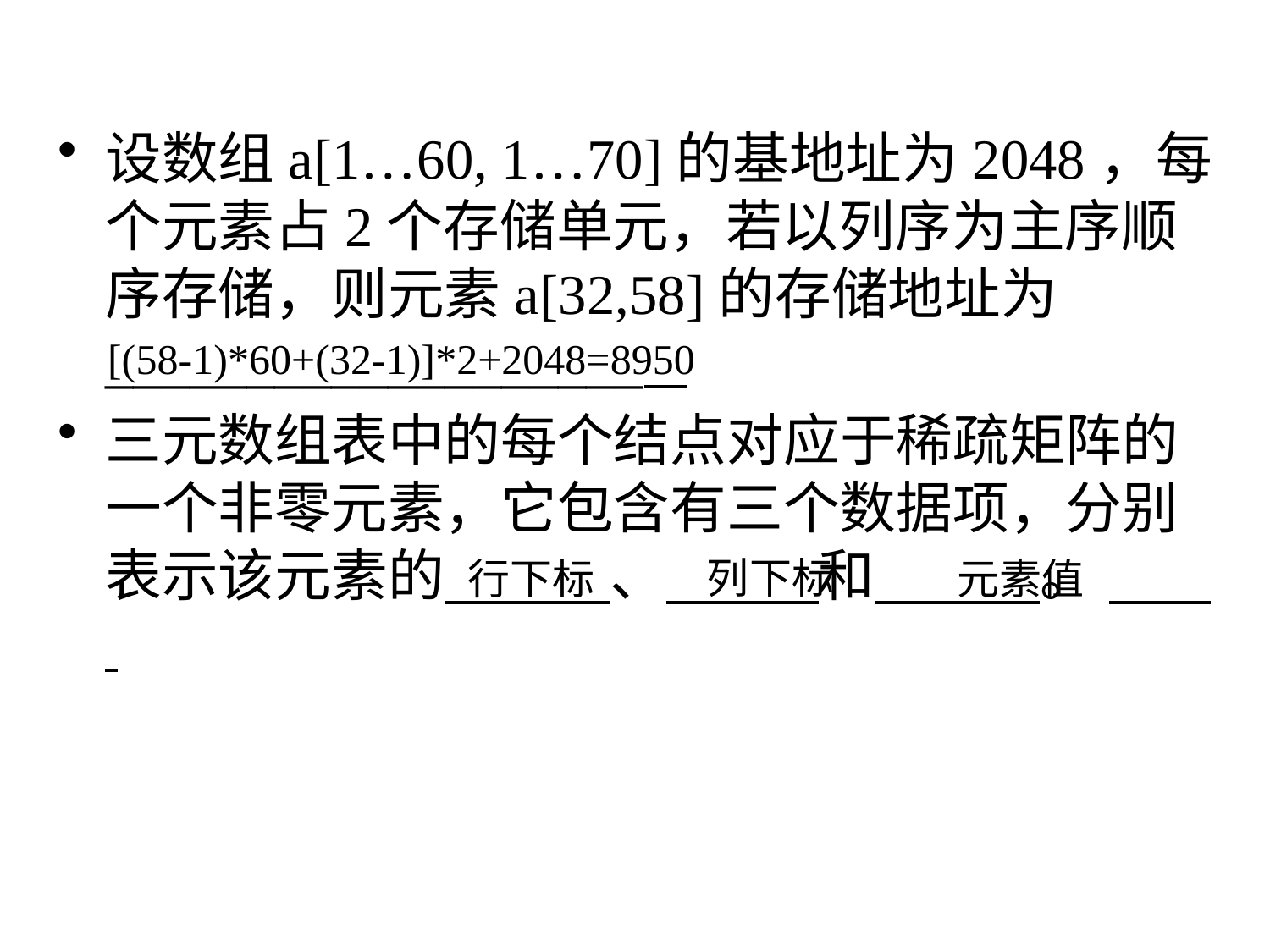

设数组a[1…60, 1…70]的基地址为2048，每个元素占2个存储单元，若以列序为主序顺序存储，则元素a[32,58]的存储地址为 ___________________
三元数组表中的每个结点对应于稀疏矩阵的一个非零元素，它包含有三个数据项，分别表示该元素的             、            和             。
[(58-1)*60+(32-1)]*2+2048=8950
列下标
行下标
元素值